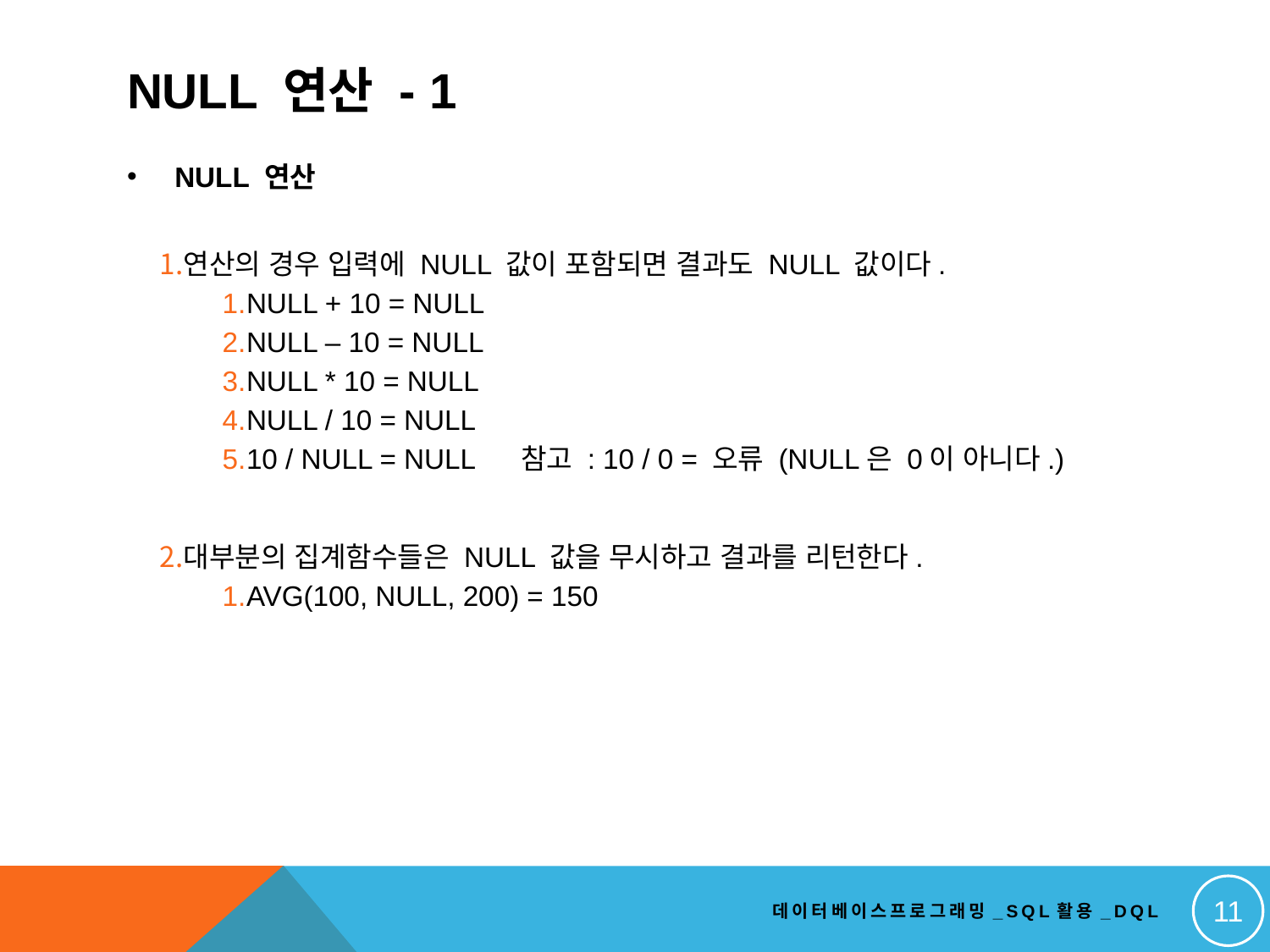

# NULL 연산 - 1
NULL 연산

연산의 경우 입력에 NULL 값이 포함되면 결과도 NULL 값이다.
NULL + 10 = NULL
NULL – 10 = NULL
NULL * 10 = NULL
NULL / 10 = NULL
10 / NULL = NULL     참고 : 10 / 0 = 오류 (NULL은 0이 아니다.)

대부분의 집계함수들은 NULL 값을 무시하고 결과를 리턴한다.
AVG(100, NULL, 200) = 150
11
데이터베이스프로그래밍_SQL활용_DQL